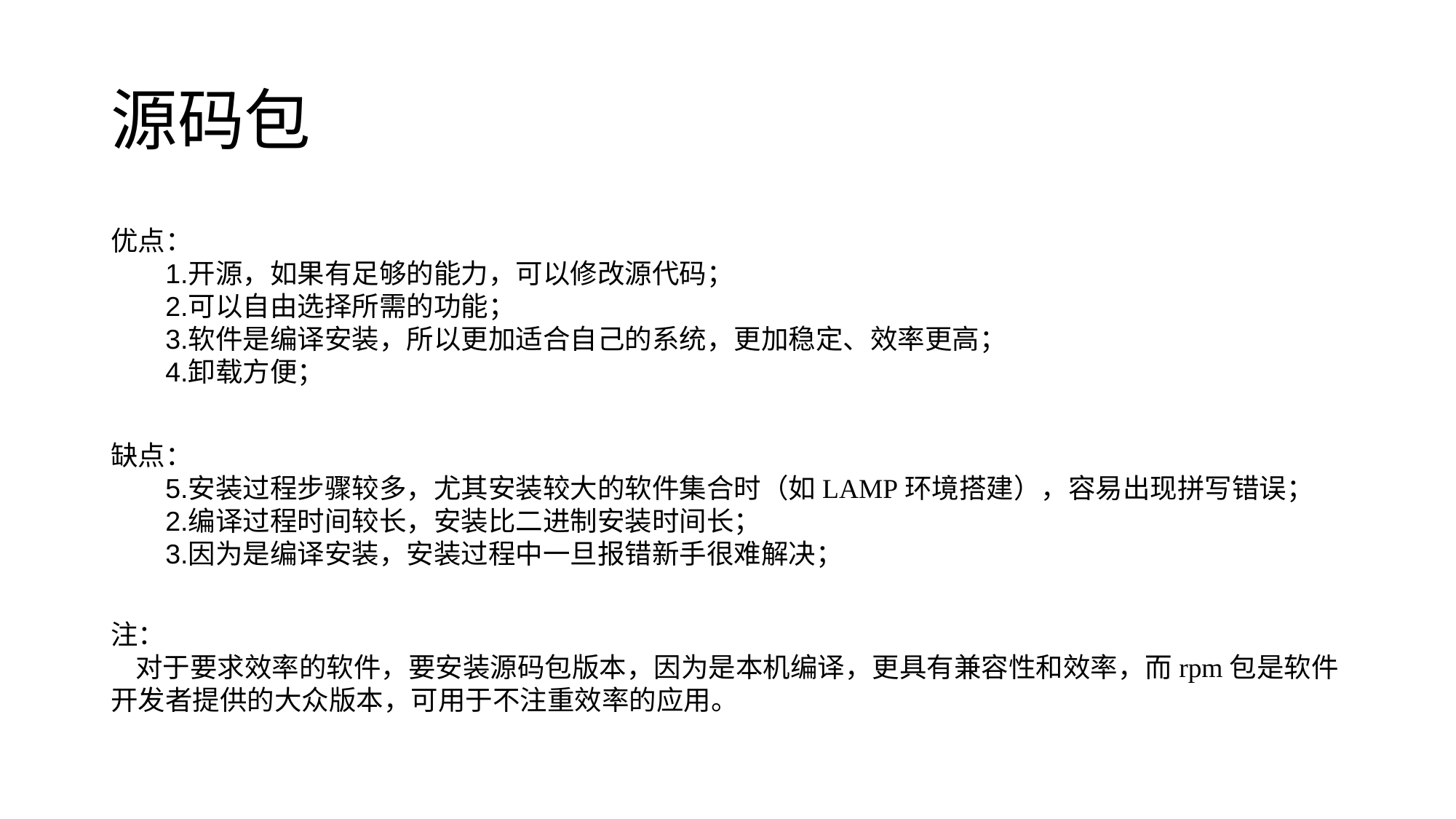

# 源码包
优点：
开源，如果有足够的能力，可以修改源代码；
可以自由选择所需的功能；
软件是编译安装，所以更加适合自己的系统，更加稳定、效率更高；
卸载方便；

缺点：
安装过程步骤较多，尤其安装较大的软件集合时（如LAMP环境搭建），容易出现拼写错误；
编译过程时间较长，安装比二进制安装时间长；
因为是编译安装，安装过程中一旦报错新手很难解决；

注：
    对于要求效率的软件，要安装源码包版本，因为是本机编译，更具有兼容性和效率，而rpm包是软件开发者提供的大众版本，可用于不注重效率的应用。